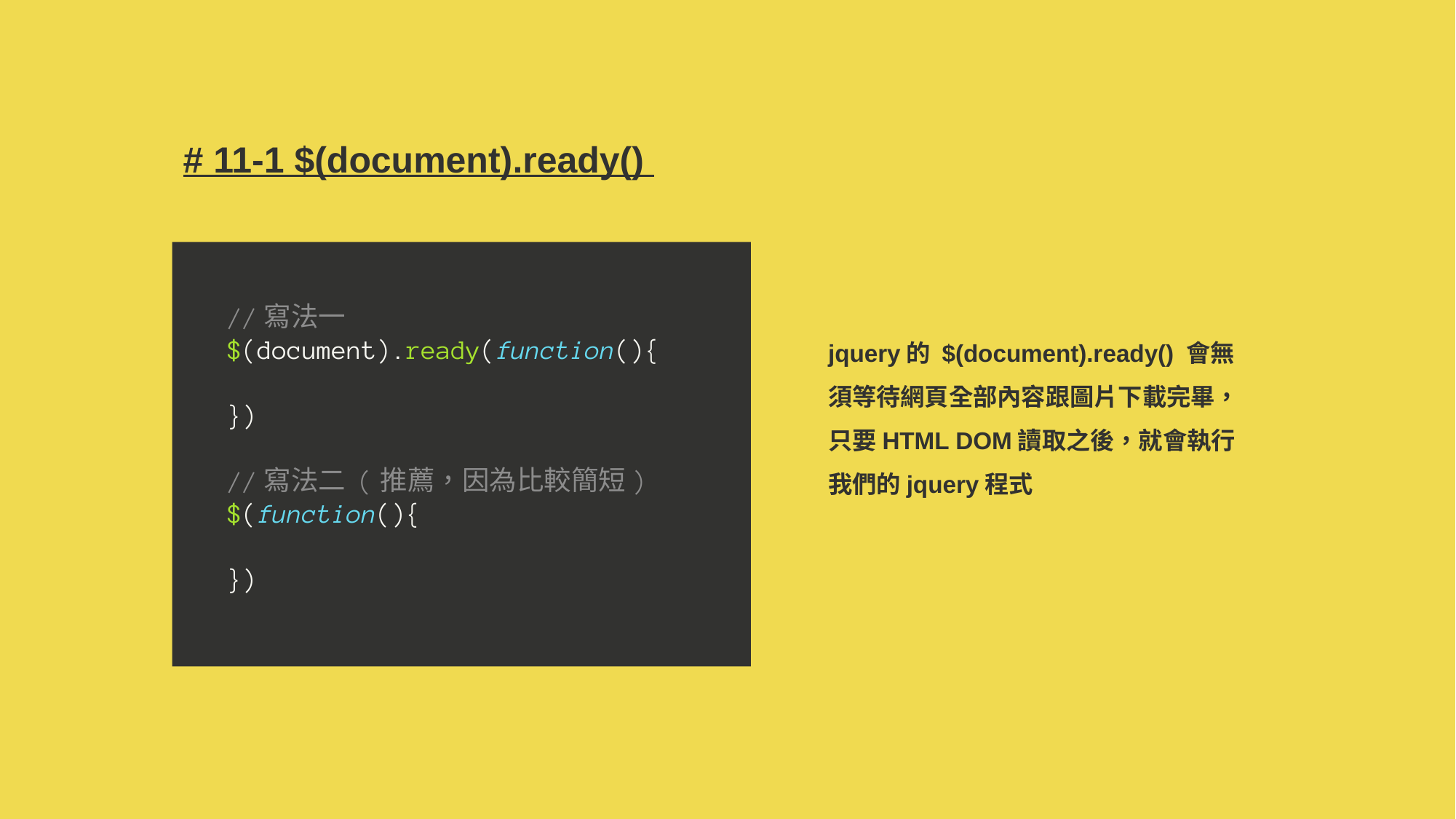

# # 11-1 $(document).ready()

//寫法一
$(document).ready(function(){
})

//寫法二 (推薦，因為比較簡短)
$(function(){
})
jquery的 $(document).ready() 會無須等待網頁全部內容跟圖片下載完畢，只要HTML DOM讀取之後，就會執行我們的jquery程式